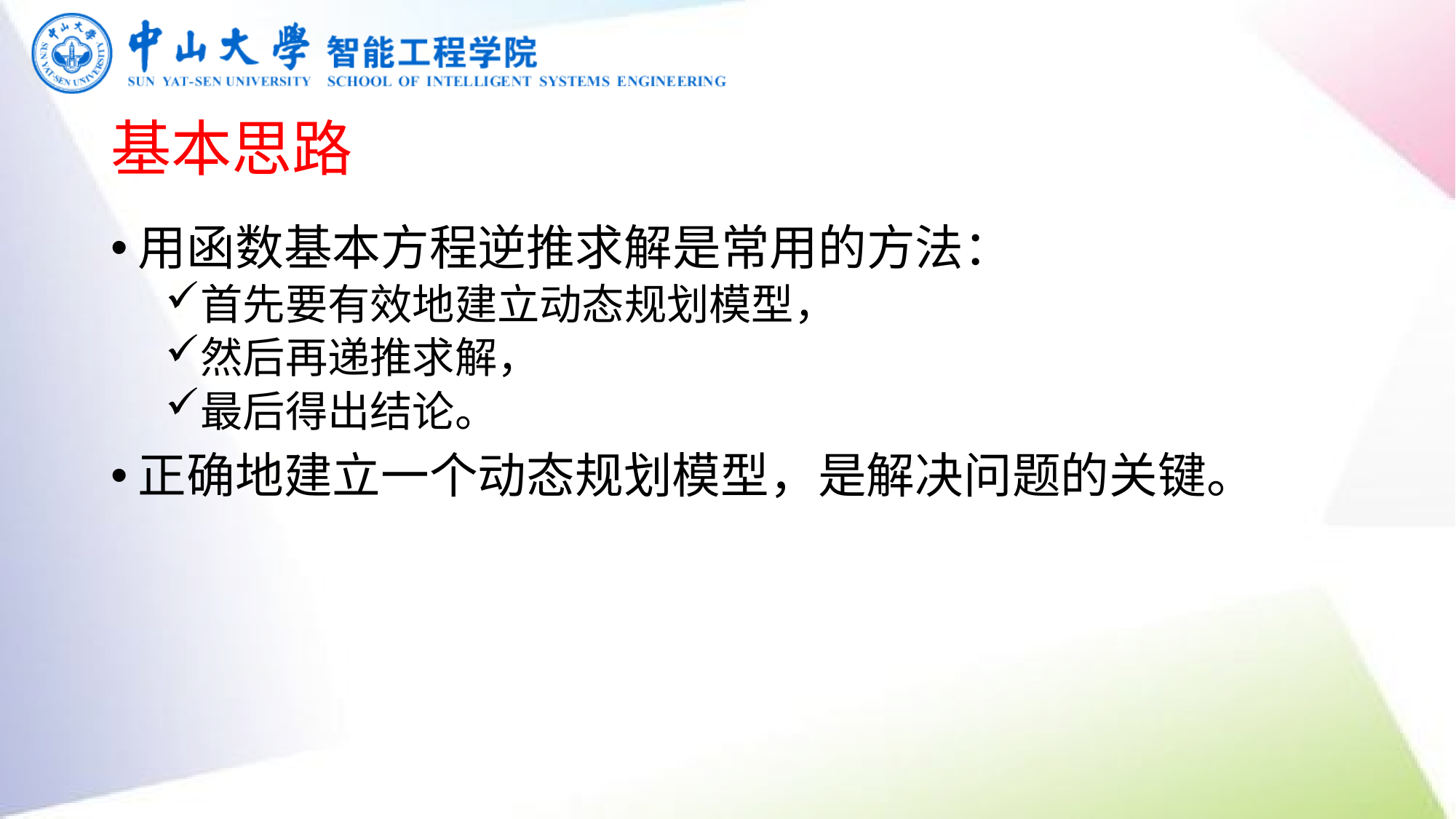

# 基本思路
用函数基本方程逆推求解是常用的方法：
首先要有效地建立动态规划模型，
然后再递推求解，
最后得出结论。
正确地建立一个动态规划模型，是解决问题的关键。